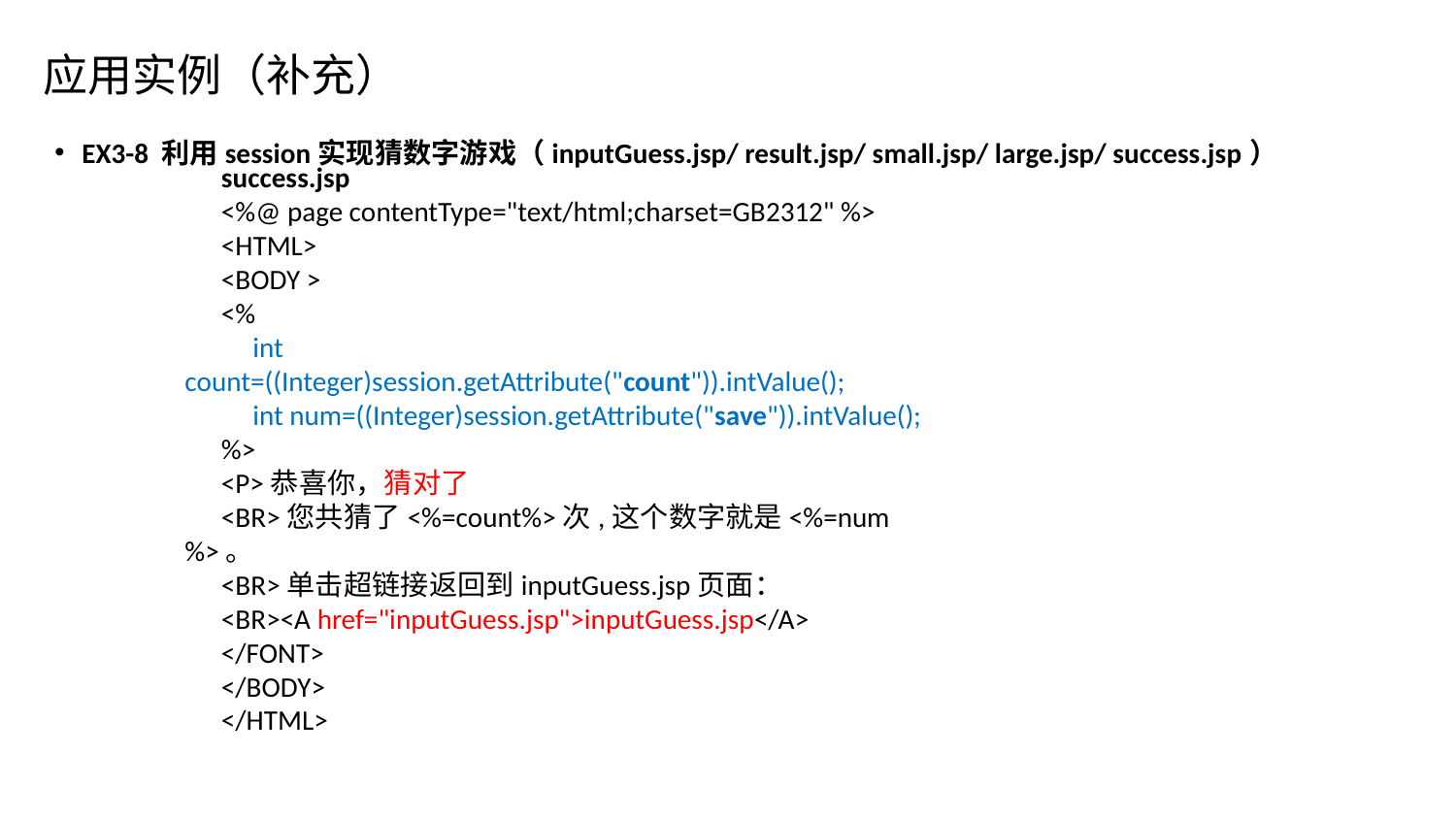

# 应用实例（补充）
EX3-8 利用session实现猜数字游戏（inputGuess.jsp/ result.jsp/ small.jsp/ large.jsp/ success.jsp）
success.jsp
<%@ page contentType="text/html;charset=GB2312" %>
<HTML>
<BODY >
<%
     int count=((Integer)session.getAttribute("count")).intValue();
     int num=((Integer)session.getAttribute("save")).intValue();
%>
<P>恭喜你，猜对了
<BR>您共猜了<%=count%>次,这个数字就是<%=num%>。
<BR>单击超链接返回到inputGuess.jsp页面：
<BR><A href="inputGuess.jsp">inputGuess.jsp</A>
</FONT>
</BODY>
</HTML>